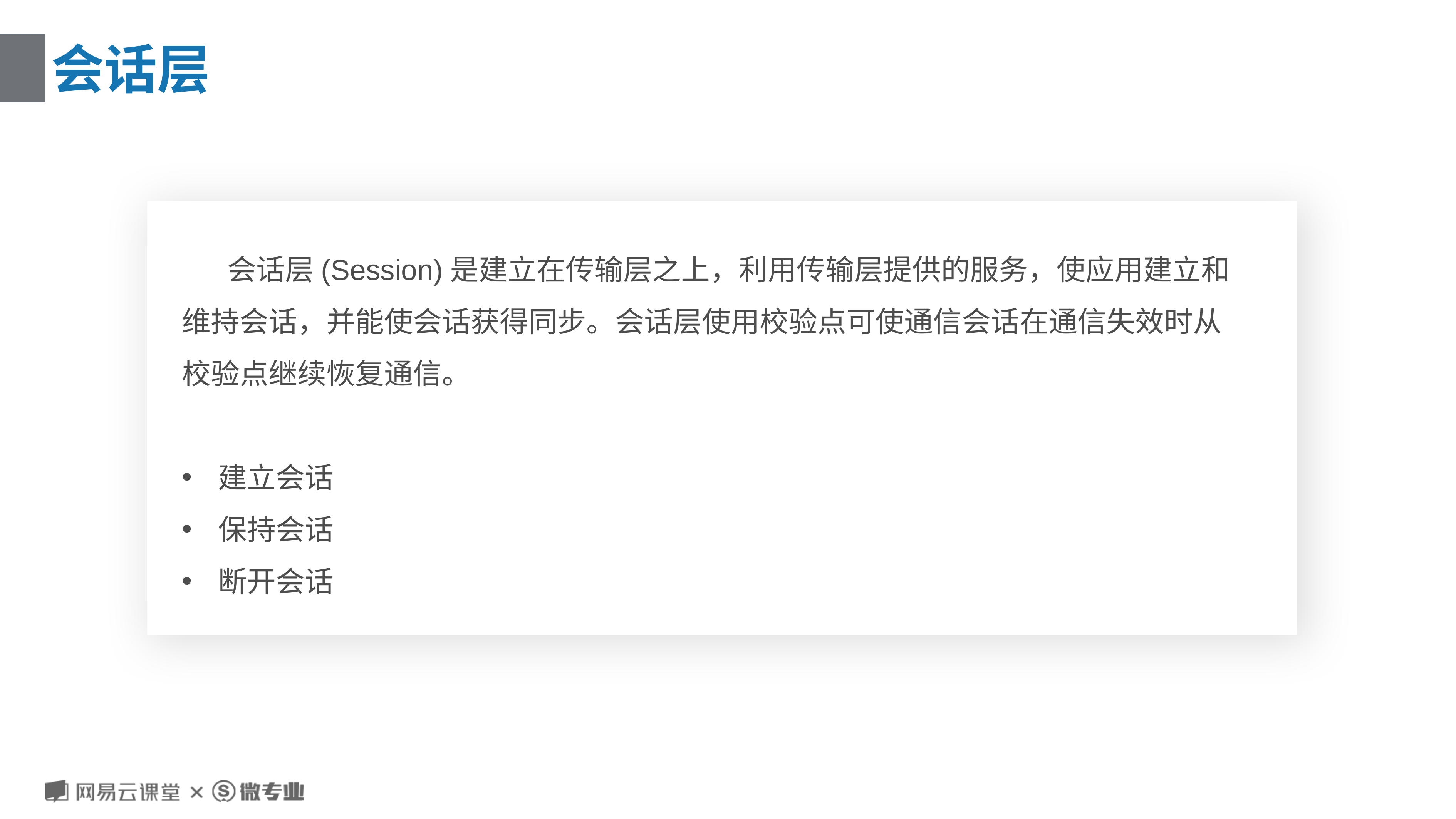

# 会话层

会话层(Session)是建立在传输层之上，利用传输层提供的服务，使应用建立和维持会话，并能使会话获得同步。会话层使用校验点可使通信会话在通信失效时从校验点继续恢复通信。

建立会话
保持会话
断开会话